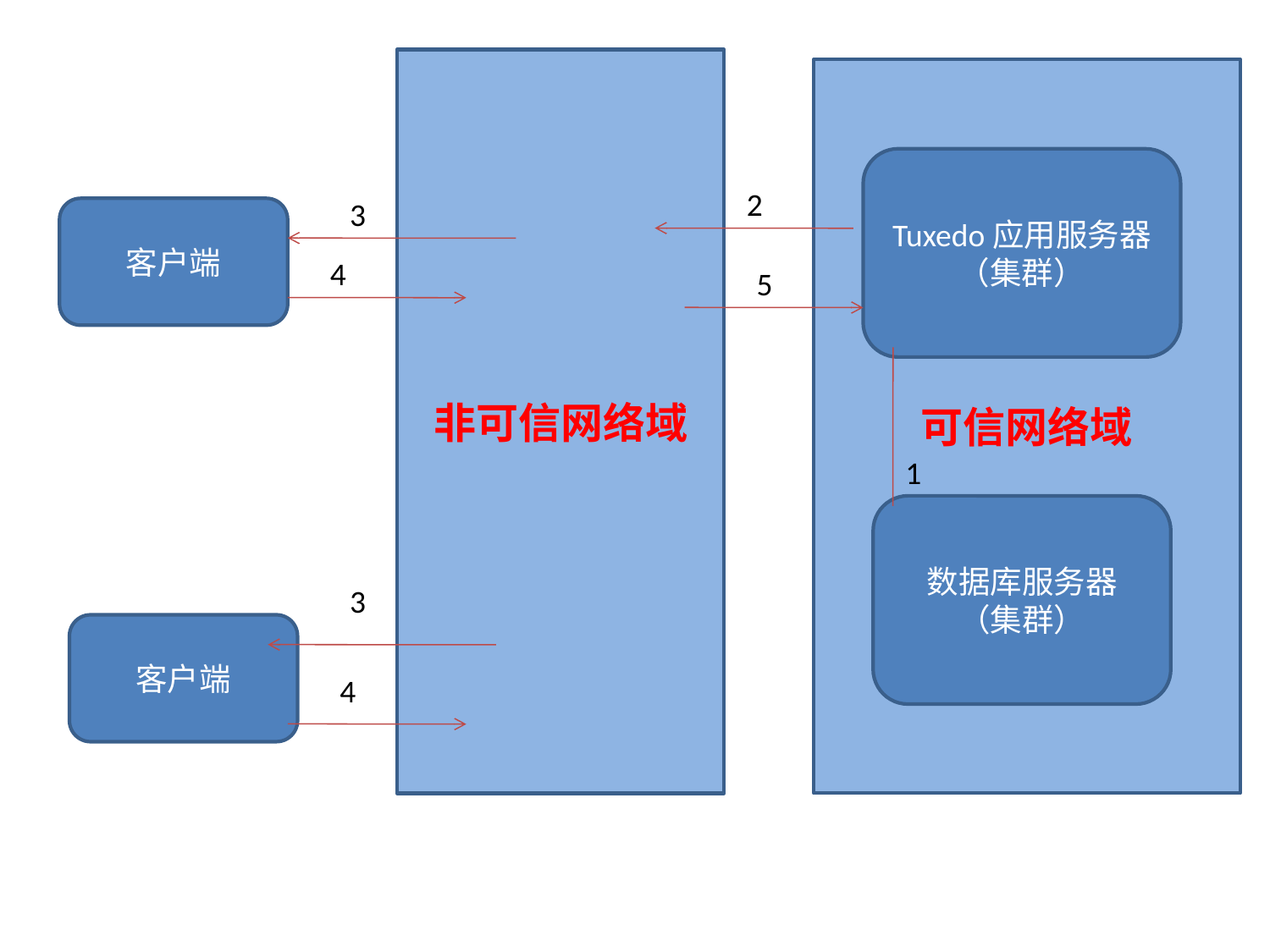

非可信网络域
可信网络域
Tuxedo应用服务器（集群）
2
3
客户端
4
5
1
数据库服务器（集群）
3
客户端
4